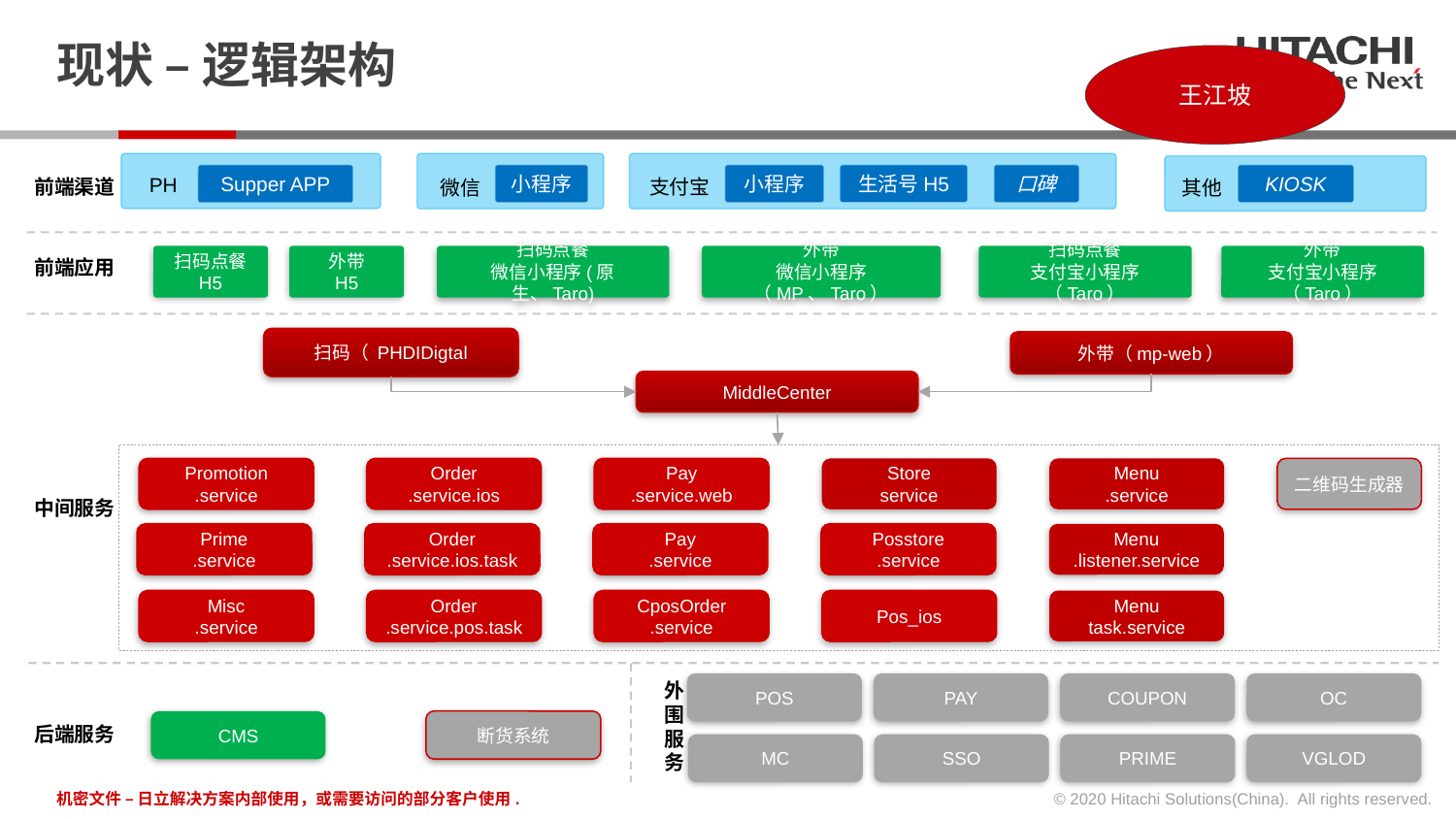

# 现状 – 逻辑架构
王江坡

PH
Supper APP
小程序
小程序
生活号H5
口碑
KIOSK
前端渠道
支付宝
其他
微信
扫码点餐
H5
外带
H5
扫码点餐
微信小程序(原生、Taro)
外带
微信小程序（MP、Taro）
扫码点餐
支付宝小程序（Taro）
外带
支付宝小程序（Taro）
前端应用
扫码（ PHDIDigtal
外带（mp-web）
MiddleCenter

Promotion
.service
Order
.service.ios
Pay
.service.web
Store
service
Menu
.service
二维码生成器
中间服务
Prime
.service
Order
.service.ios.task
Pay
.service
Posstore
.service
Menu
.listener.service
Misc
.service
Order
.service.pos.task
CposOrder
.service
Pos_ios
Menu
task.service
外围服务
POS
PAY
COUPON
OC
断货系统
CMS
后端服务
MC
SSO
PRIME
VGLOD